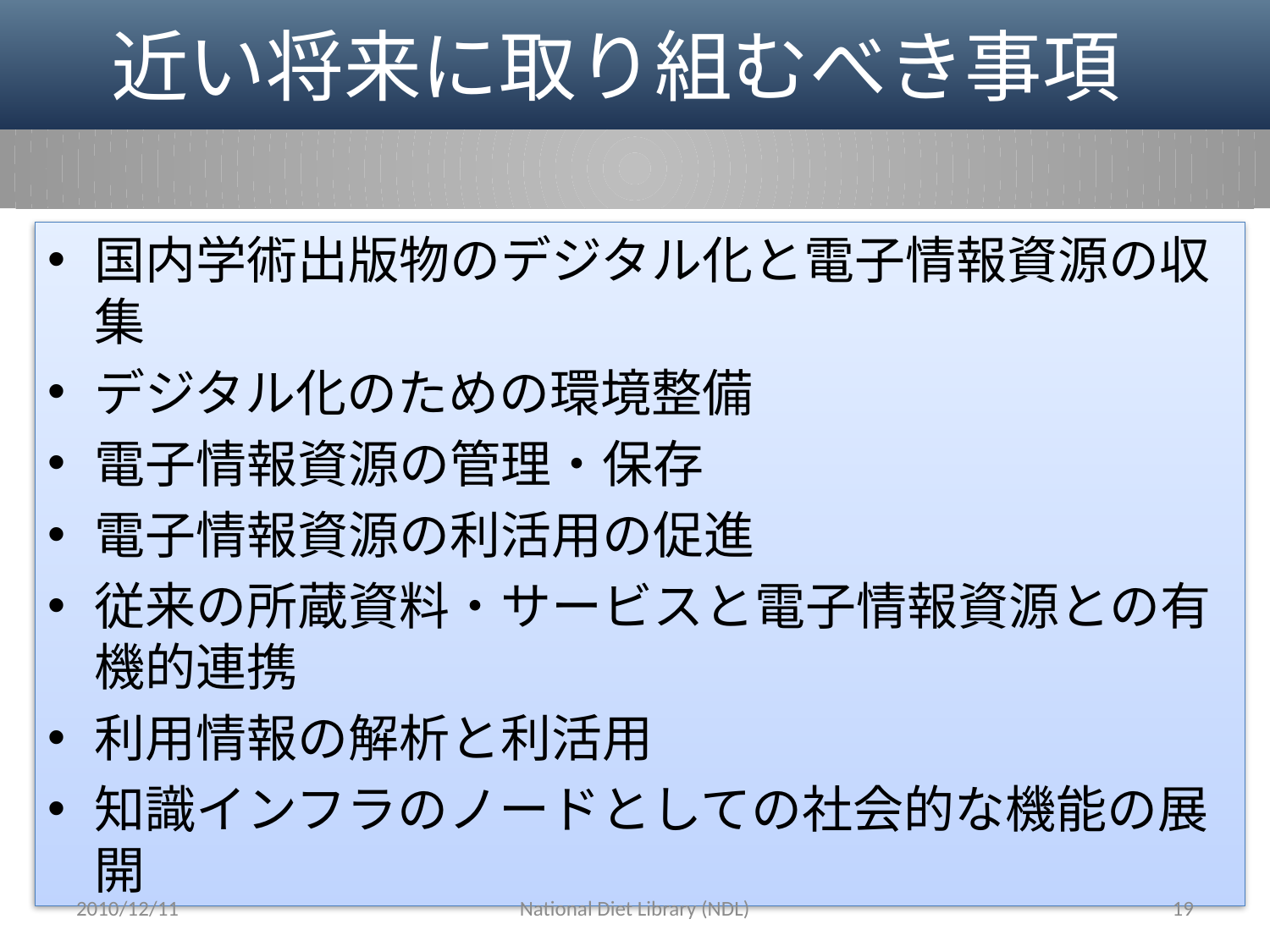

# 近い将来に取り組むべき事項
国内学術出版物のデジタル化と電子情報資源の収集
デジタル化のための環境整備
電子情報資源の管理・保存
電子情報資源の利活用の促進
従来の所蔵資料・サービスと電子情報資源との有機的連携
利用情報の解析と利活用
知識インフラのノードとしての社会的な機能の展開
2010/12/11
National Diet Library (NDL)
19